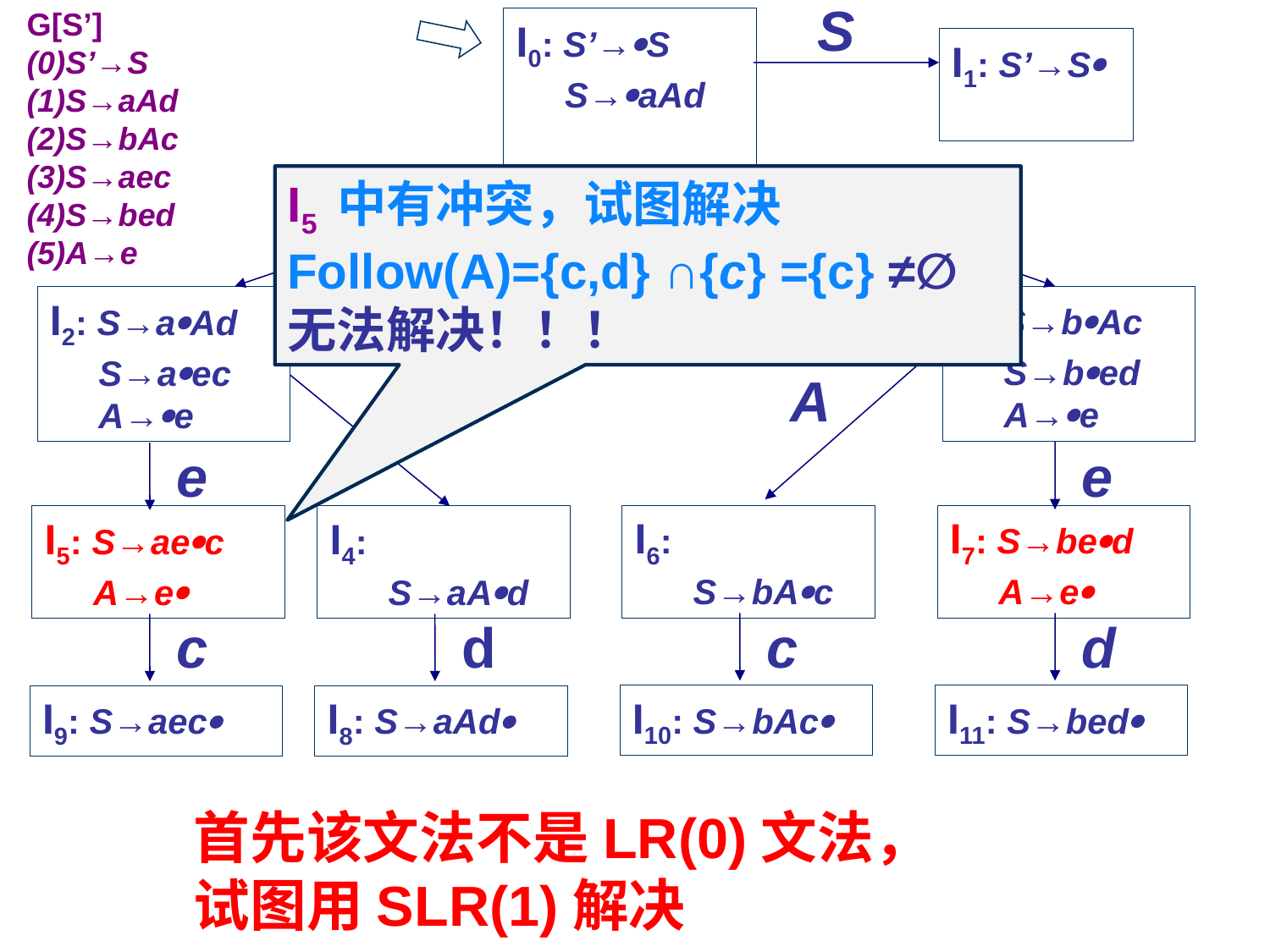

S
G[S’]
(0)S’→S
(1)S→aAd
(2)S→bAc
(3)S→aec
(4)S→bed
(5)A→e
I0: S’→•S
     S→•aAd
     S→•bAc
     S→•aec
     S→•bed

I1: S’→S•

a
b
I5 中有冲突，试图解决Follow(A)={c,d} ∩{c} ={c} ≠∅
无法解决！！！

I3: S→b•Ac
     S→b•ed
     A→•e
I2: S→a•Ad
     S→a•ec
     A→•e

A
A

e
e

I6:
      S→bA•c
I7: S→be•d
     A→e•
I5: S→ae•c
     A→e•
I4:
      S→aA•d
c
d
c
d

I10: S→bAc•
I11: S→bed•
I9: S→aec•
I8: S→aAd•
首先该文法不是LR(0)文法，
试图用SLR(1)解决